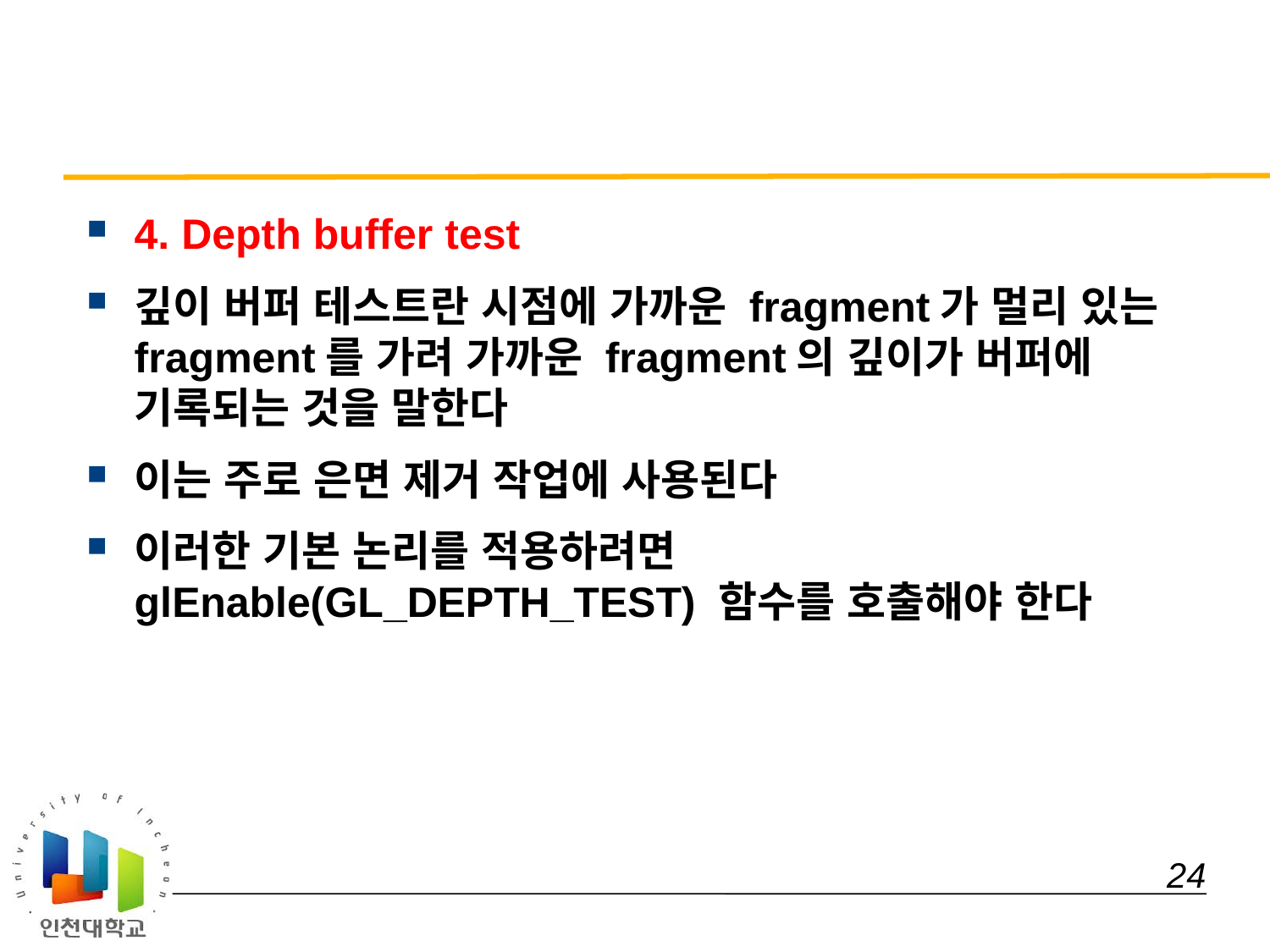

#
4. Depth buffer test
깊이 버퍼 테스트란 시점에 가까운 fragment가 멀리 있는 fragment를 가려 가까운 fragment의 깊이가 버퍼에 기록되는 것을 말한다
이는 주로 은면 제거 작업에 사용된다
이러한 기본 논리를 적용하려면 glEnable(GL_DEPTH_TEST) 함수를 호출해야 한다
 24